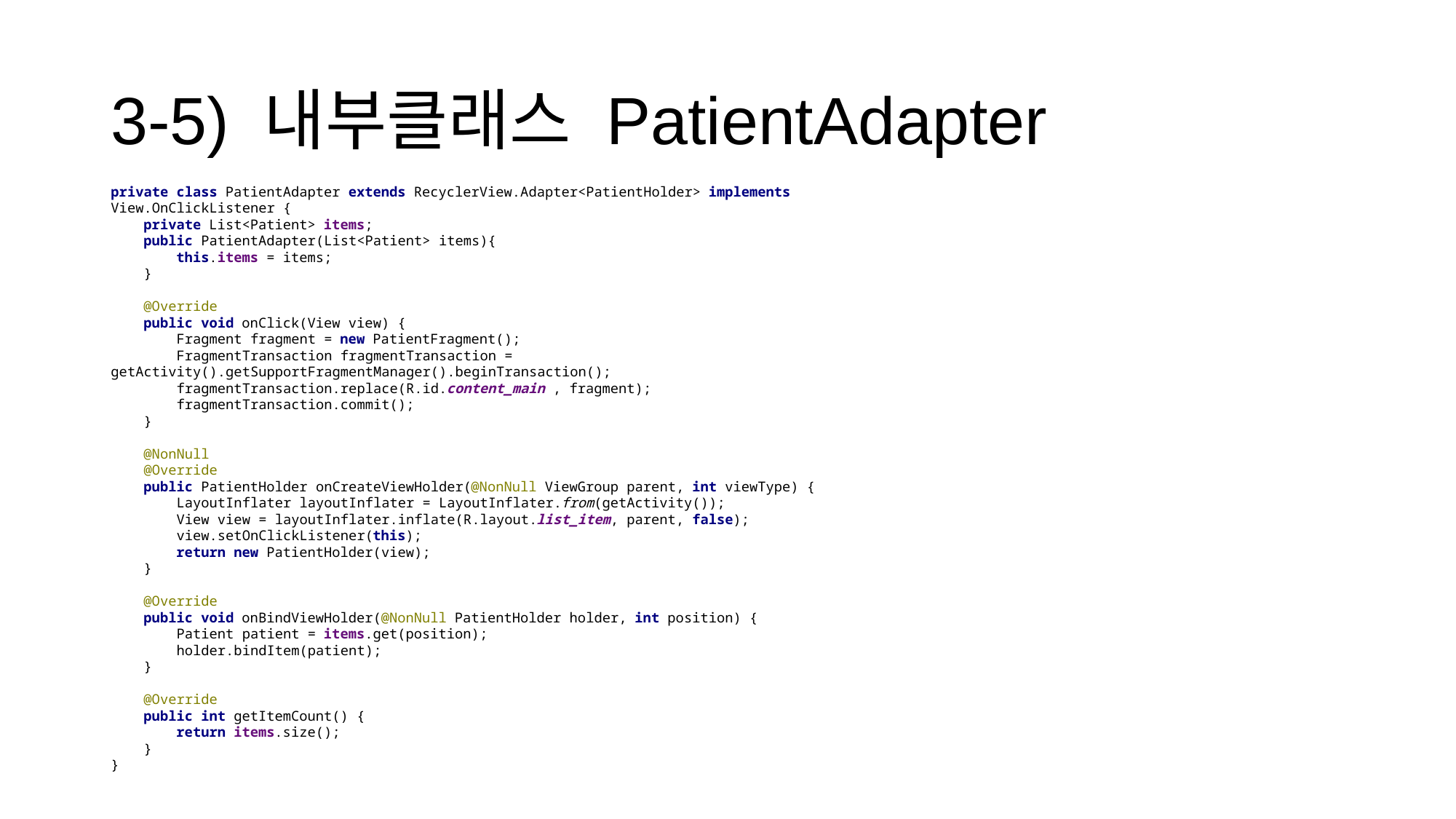

# 3-5) 내부클래스 PatientAdapter
private class PatientAdapter extends RecyclerView.Adapter<PatientHolder> implements View.OnClickListener {
    private List<Patient> items;
    public PatientAdapter(List<Patient> items){
        this.items = items;
    }
    @Override
    public void onClick(View view) {
        Fragment fragment = new PatientFragment();
        FragmentTransaction fragmentTransaction = getActivity().getSupportFragmentManager().beginTransaction();
        fragmentTransaction.replace(R.id.content_main , fragment);
        fragmentTransaction.commit();
    }
    @NonNull
    @Override
    public PatientHolder onCreateViewHolder(@NonNull ViewGroup parent, int viewType) {
        LayoutInflater layoutInflater = LayoutInflater.from(getActivity());
        View view = layoutInflater.inflate(R.layout.list_item, parent, false);
        view.setOnClickListener(this);
        return new PatientHolder(view);
    }
    @Override
    public void onBindViewHolder(@NonNull PatientHolder holder, int position) {
        Patient patient = items.get(position);
        holder.bindItem(patient);
    }
    @Override
    public int getItemCount() {
        return items.size();
    }
}